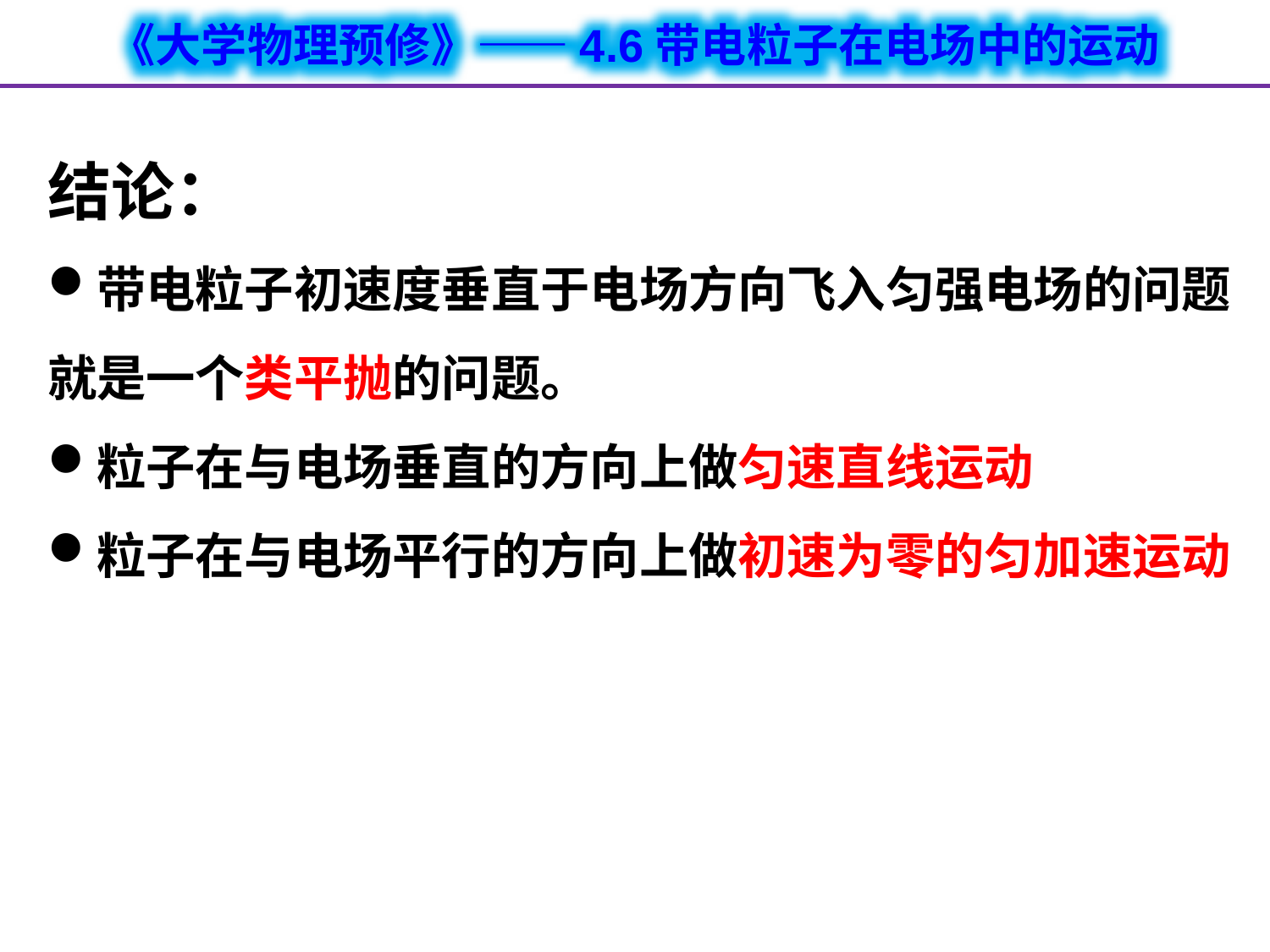

结论：
带电粒子初速度垂直于电场方向飞入匀强电场的问题就是一个类平抛的问题。
粒子在与电场垂直的方向上做匀速直线运动
粒子在与电场平行的方向上做初速为零的匀加速运动